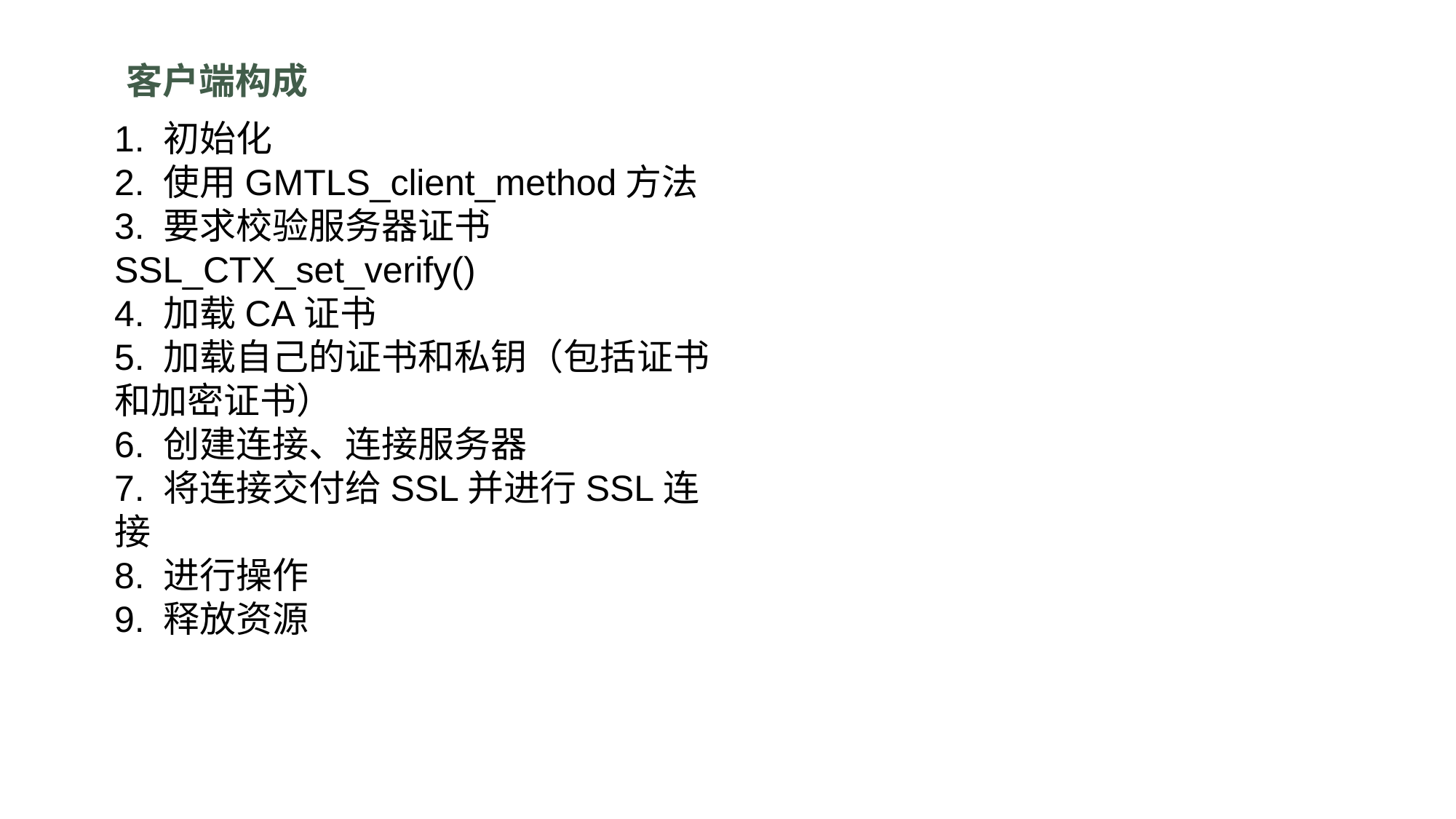

客户端构成
1. 初始化
2. 使用GMTLS_client_method方法
3. 要求校验服务器证书
SSL_CTX_set_verify()
4. 加载CA证书
5. 加载自己的证书和私钥（包括证书和加密证书）
6. 创建连接、连接服务器
7. 将连接交付给SSL并进行SSL连接
8. 进行操作
9. 释放资源